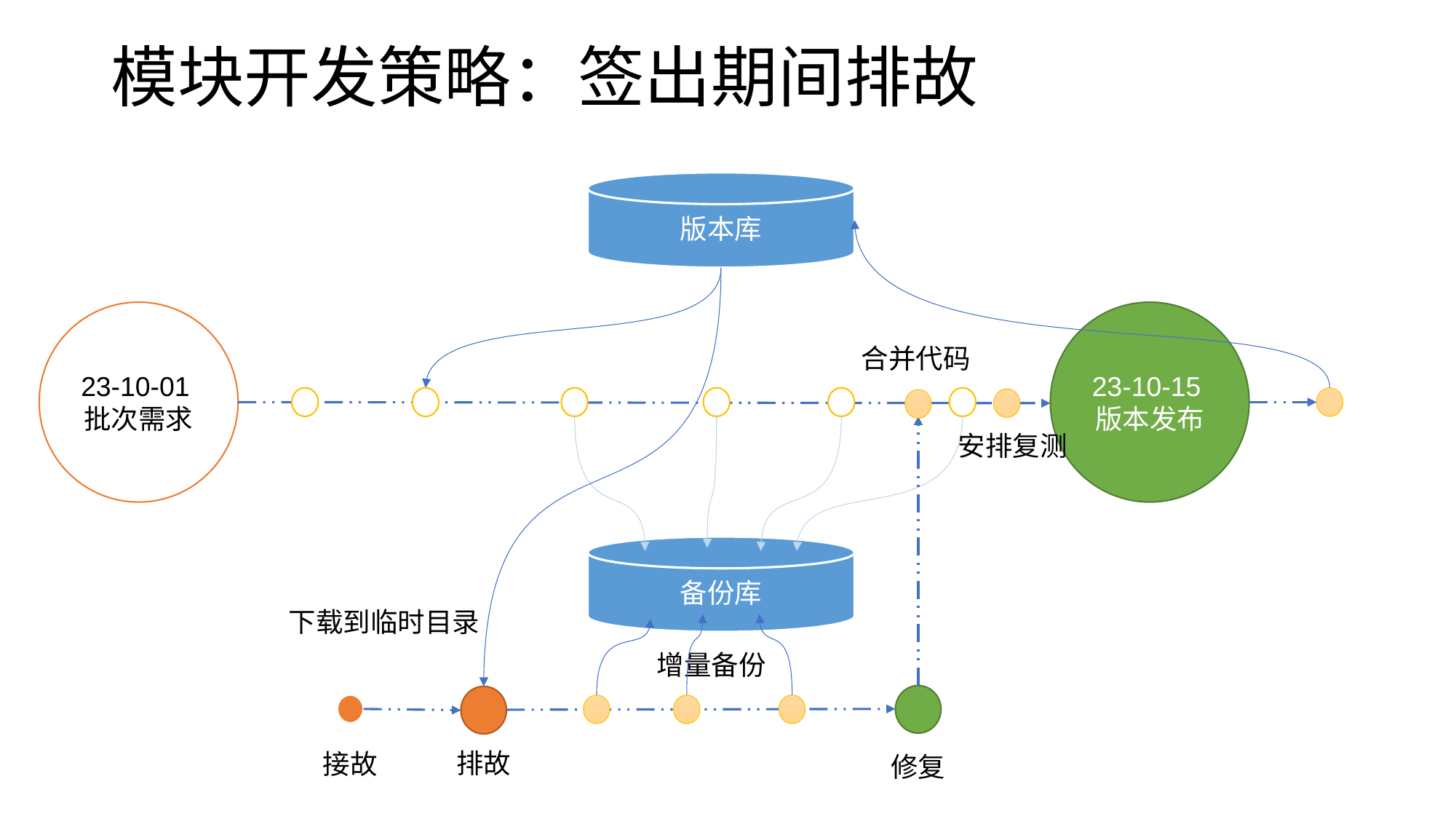

模块开发策略：签出期间排故
版本库
23-10-01批次需求
23-10-15版本发布
合并代码

安排复测
备份库
下载到临时目录
增量备份

排故
接故
修复